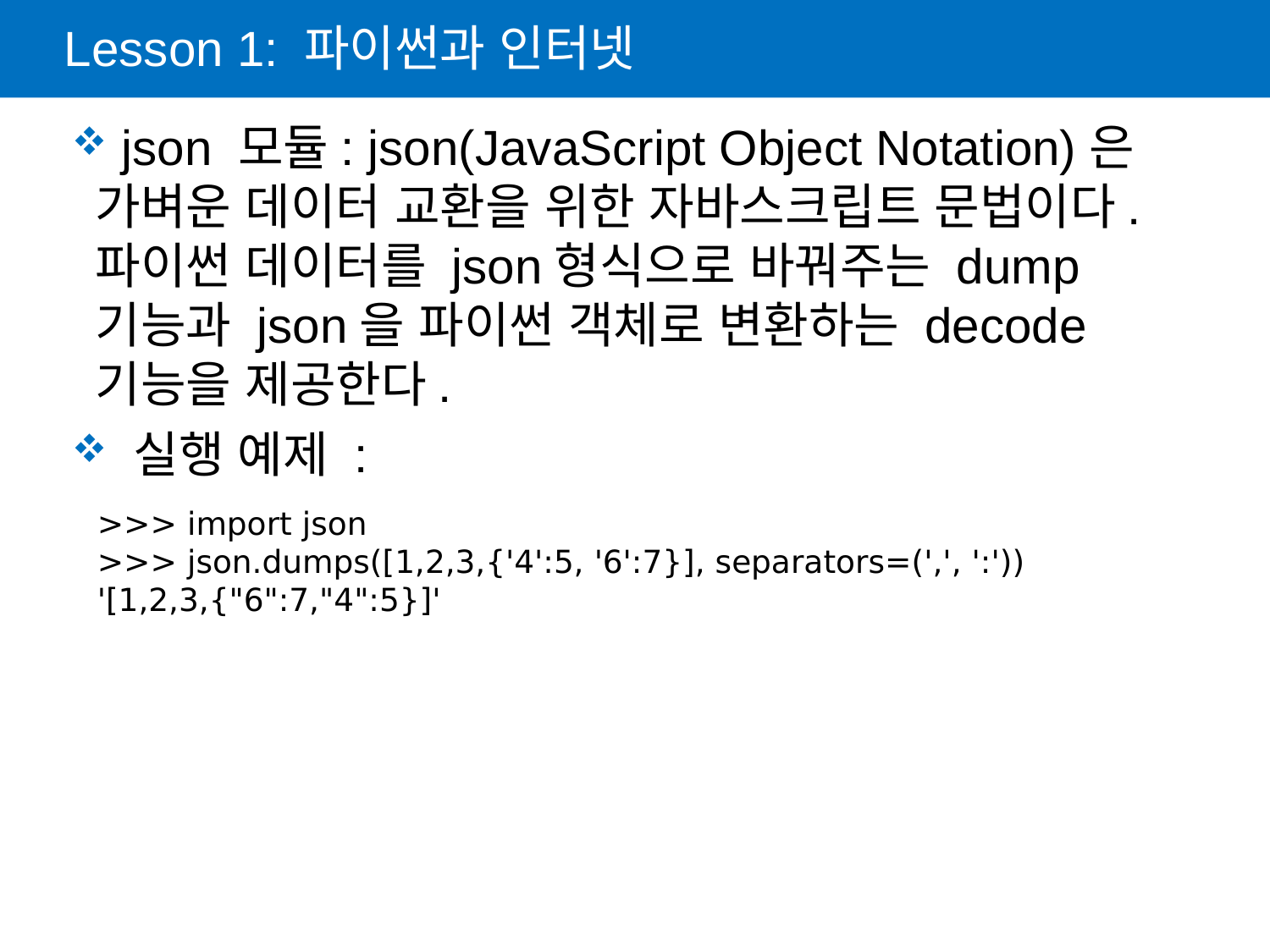

# Lesson 1: 파이썬과 인터넷
 json 모듈: json(JavaScript Object Notation)은 가벼운 데이터 교환을 위한 자바스크립트 문법이다. 파이썬 데이터를 json형식으로 바꿔주는 dump기능과 json을 파이썬 객체로 변환하는 decode기능을 제공한다.
 실행 예제 :
>>> import json
>>> json.dumps([1,2,3,{'4':5, '6':7}], separators=(',', ':'))
'[1,2,3,{"6":7,"4":5}]'